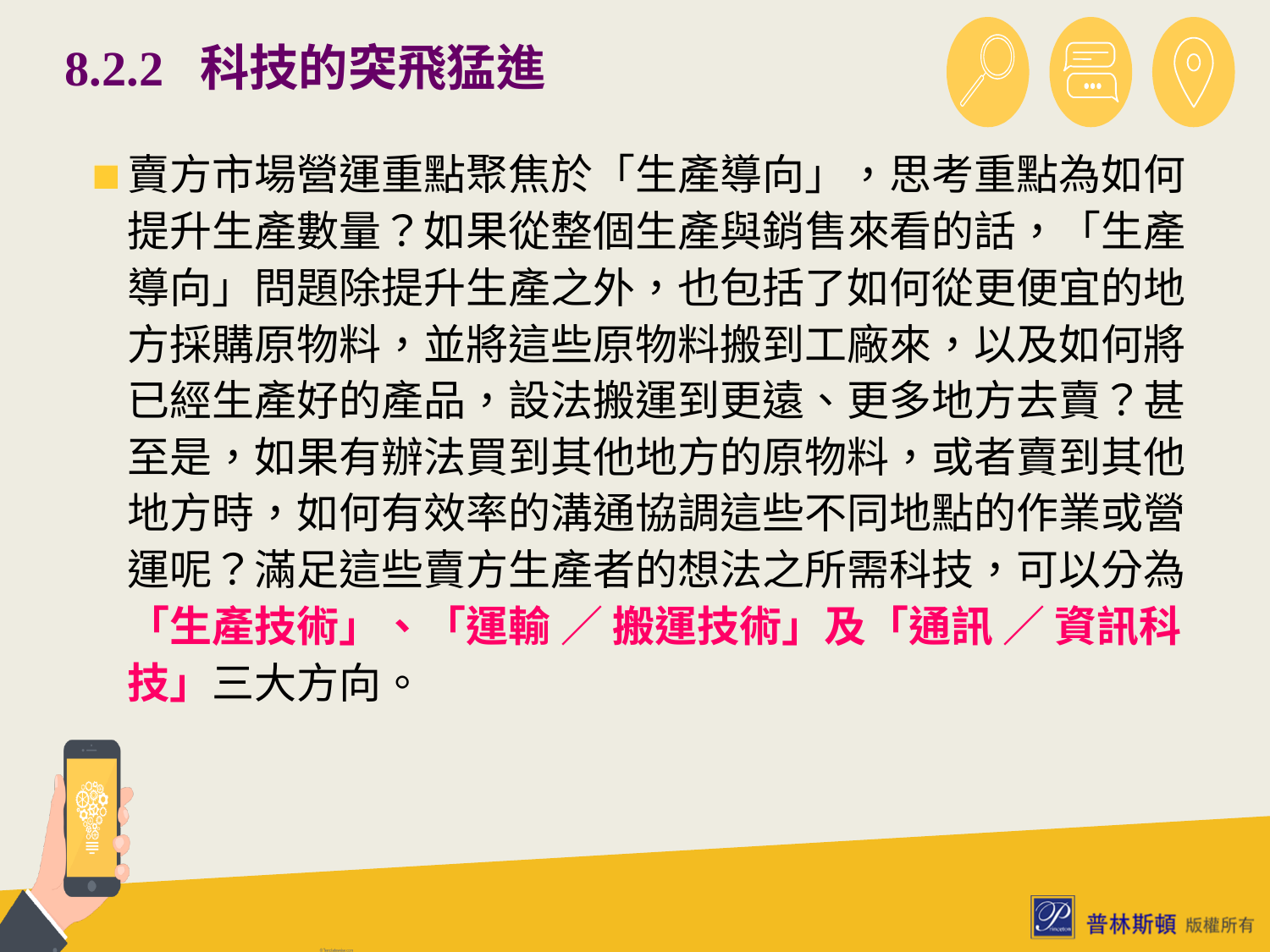

# 8.2.2  科技的突飛猛進
賣方市場營運重點聚焦於「生產導向」，思考重點為如何提升生產數量？如果從整個生產與銷售來看的話，「生產導向」問題除提升生產之外，也包括了如何從更便宜的地方採購原物料，並將這些原物料搬到工廠來，以及如何將已經生產好的產品，設法搬運到更遠、更多地方去賣？甚至是，如果有辦法買到其他地方的原物料，或者賣到其他地方時，如何有效率的溝通協調這些不同地點的作業或營運呢？滿足這些賣方生產者的想法之所需科技，可以分為「生產技術」、「運輸 ∕ 搬運技術」及「通訊 ∕ 資訊科技」三大方向。